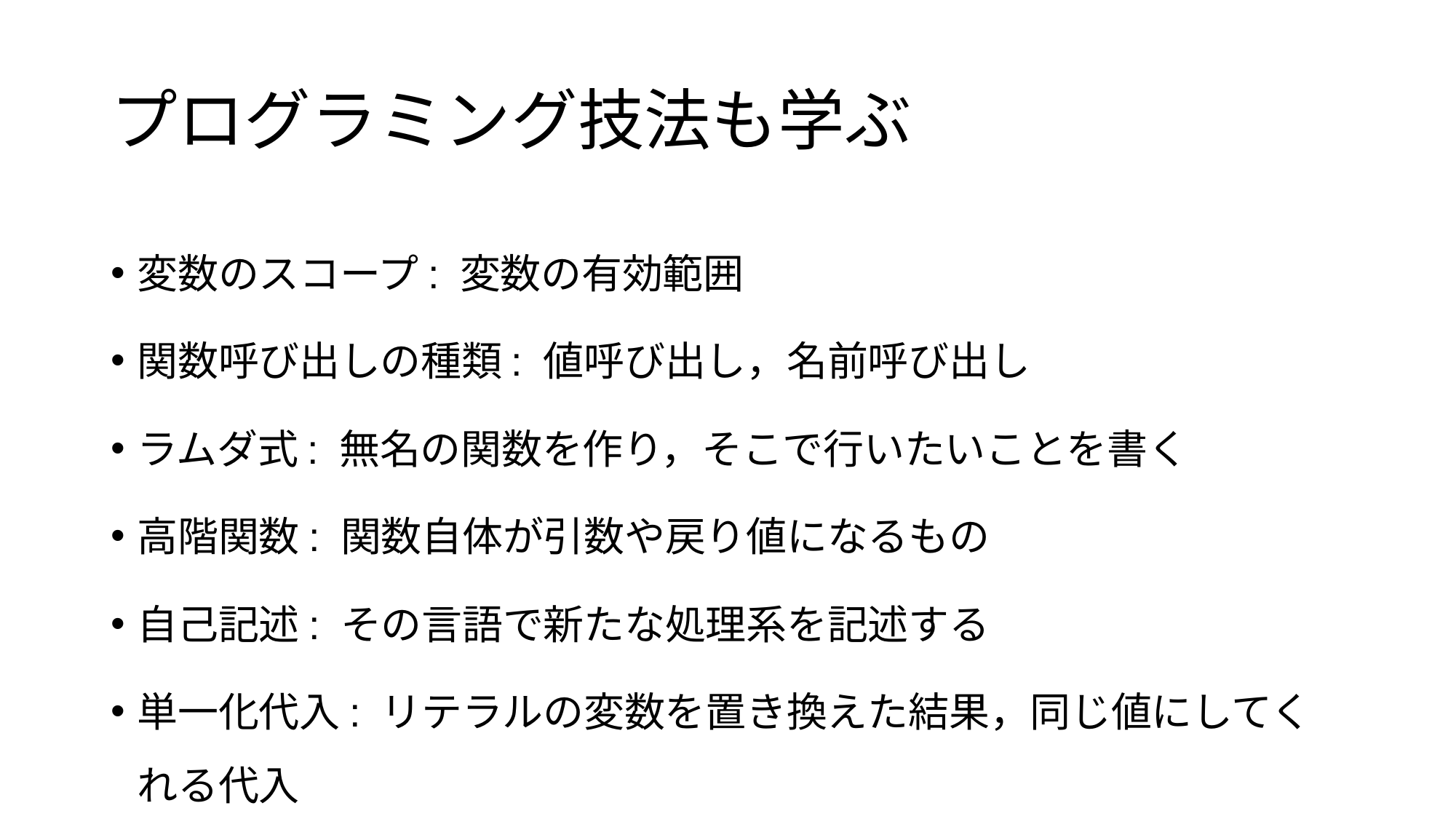

# プログラミング技法も学ぶ
変数のスコープ: 変数の有効範囲
関数呼び出しの種類: 値呼び出し，名前呼び出し
ラムダ式: 無名の関数を作り，そこで行いたいことを書く
高階関数: 関数自体が引数や戻り値になるもの
自己記述: その言語で新たな処理系を記述する
単一化代入: リテラルの変数を置き換えた結果，同じ値にしてくれる代入